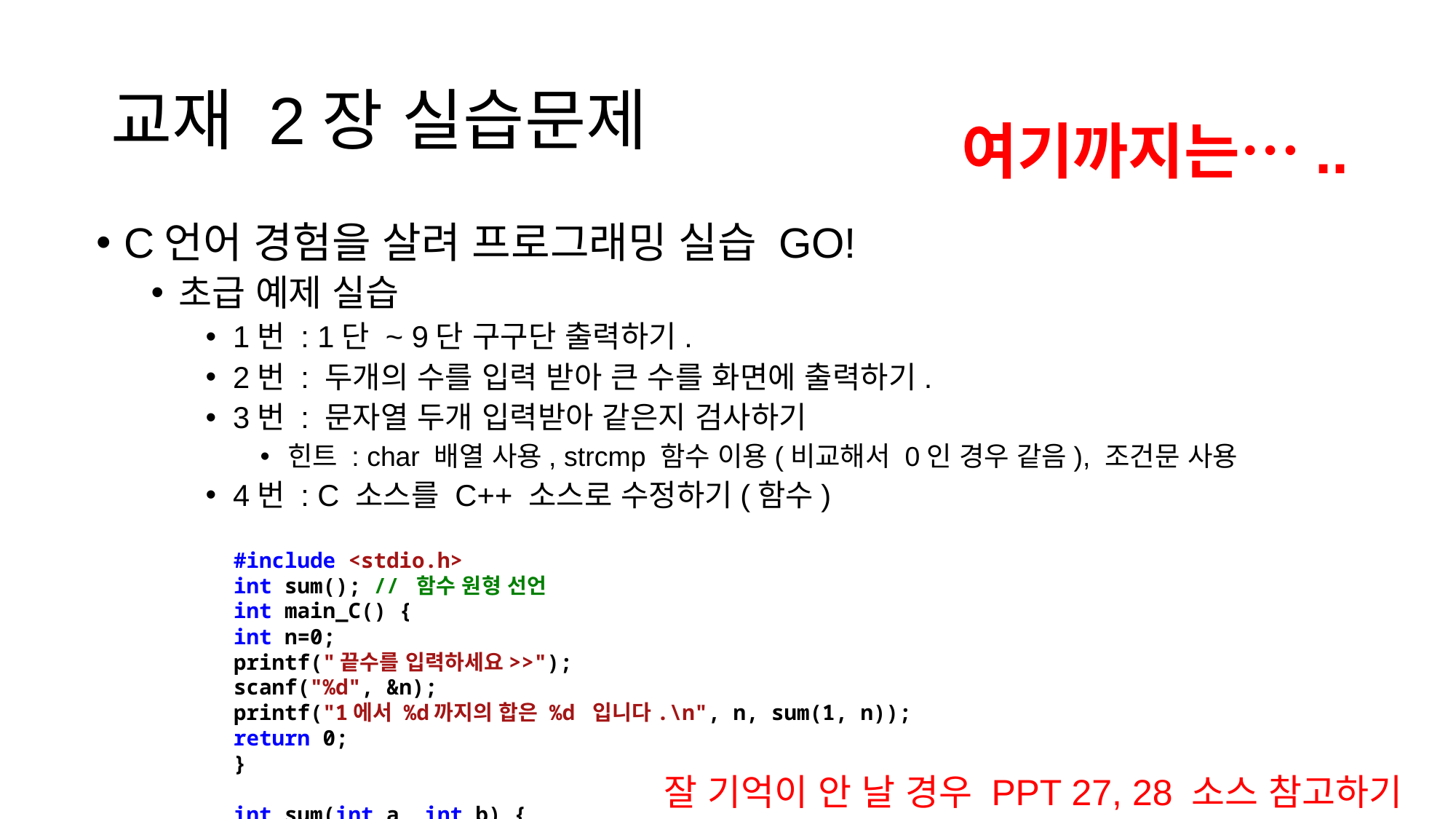

# 교재 2장 실습문제
여기까지는…..
C언어 경험을 살려 프로그래밍 실습 GO!
초급 예제 실습
1번 : 1단 ~ 9단 구구단 출력하기.
2번 : 두개의 수를 입력 받아 큰 수를 화면에 출력하기.
3번 : 문자열 두개 입력받아 같은지 검사하기
힌트 : char 배열 사용, strcmp 함수 이용(비교해서 0인 경우 같음), 조건문 사용
4번 : C 소스를 C++ 소스로 수정하기(함수)

#include <stdio.h>
int sum(); // 함수 원형 선언
int main_C() {
int n=0;
printf("끝수를 입력하세요>>");
scanf("%d", &n);
printf("1에서 %d까지의 합은 %d 입니다.\n", n, sum(1, n));
return 0;
}

int sum(int a, int b) {
int k, res=0;
for(k=a; k<=b; k++) {
res += k;
}
return res;
}
잘 기억이 안 날 경우 PPT 27, 28 소스 참고하기